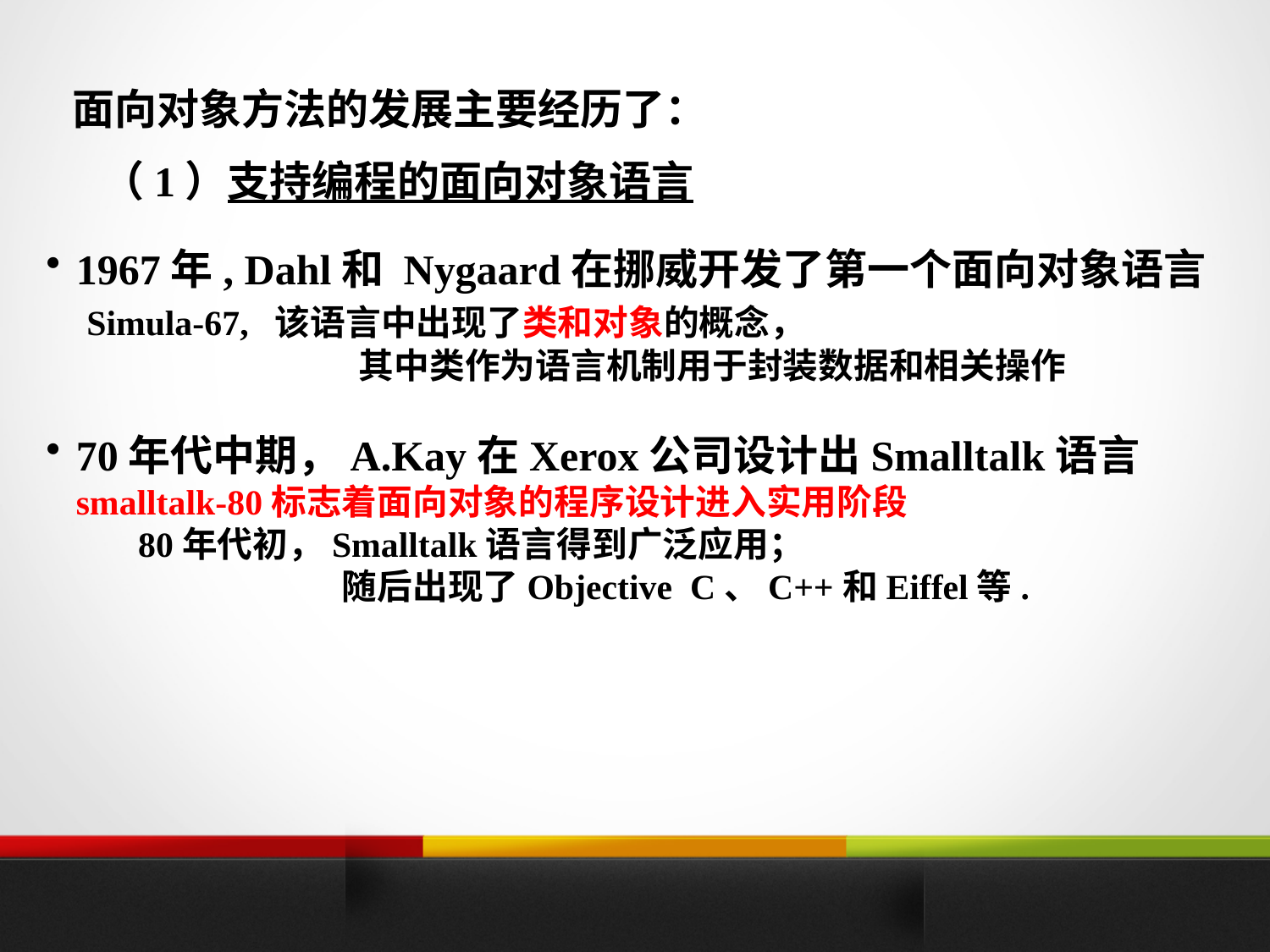

面向对象方法的发展主要经历了：
  （1）支持编程的面向对象语言
1967年, Dahl和 Nygaard在挪威开发了第一个面向对象语言
       Simula-67,  该语言中出现了类和对象的概念，
                                          其中类作为语言机制用于封装数据和相关操作

70年代中期，A.Kay在Xerox公司设计出Smalltalk语言smalltalk-80标志着面向对象的程序设计进入实用阶段
       80年代初，Smalltalk语言得到广泛应用；
                                随后出现了Objective  C、C++和Eiffel等.